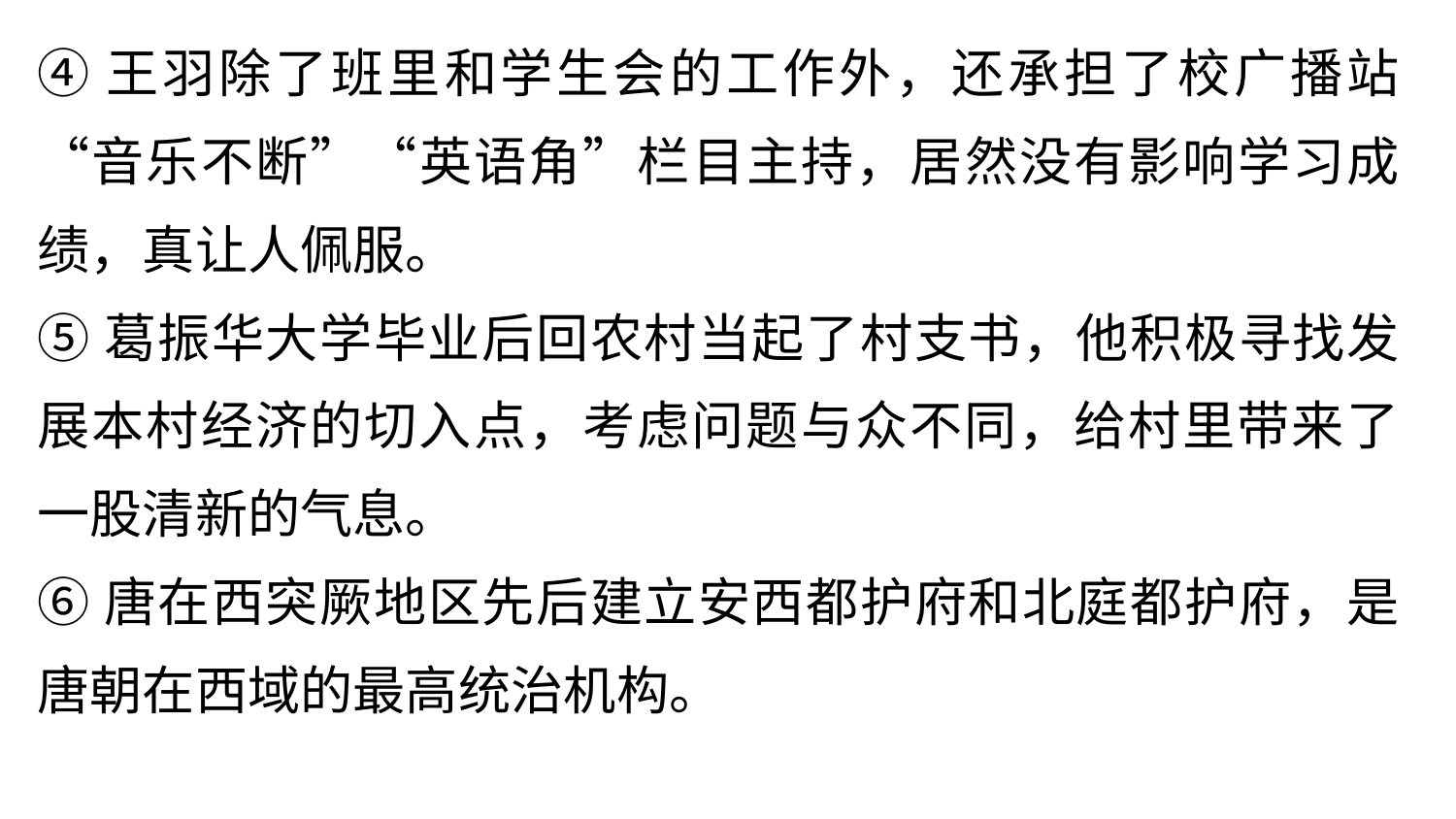

④王羽除了班里和学生会的工作外，还承担了校广播站“音乐不断”“英语角”栏目主持，居然没有影响学习成绩，真让人佩服。
⑤葛振华大学毕业后回农村当起了村支书，他积极寻找发展本村经济的切入点，考虑问题与众不同，给村里带来了一股清新的气息。
⑥唐在西突厥地区先后建立安西都护府和北庭都护府，是唐朝在西域的最高统治机构。